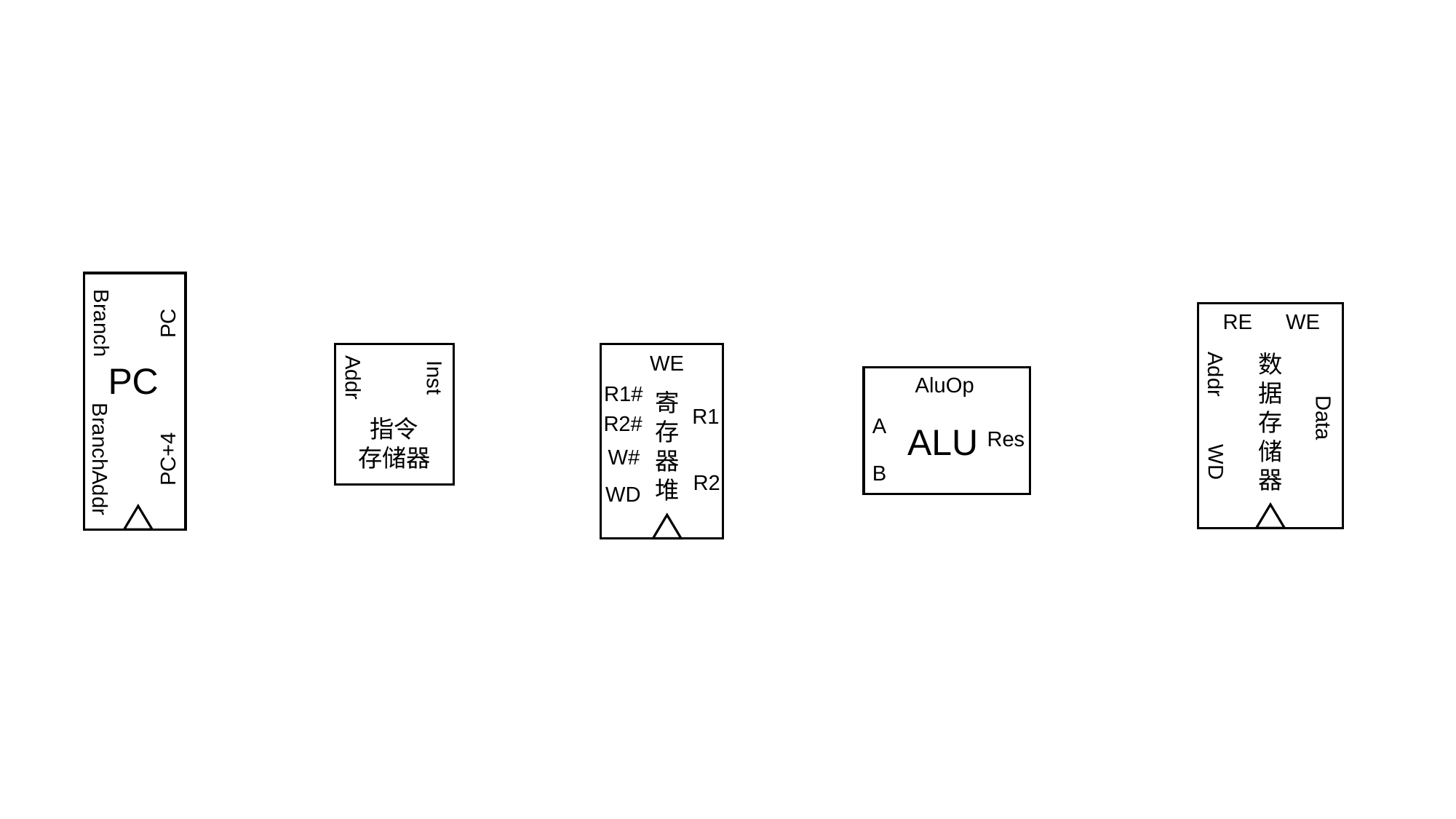

PC
Branch
PC
PC+4
BranchAddr

RE
WE

数
据
存
储
器
Addr
Data
WD

Inst
Addr
指令
存储器

WE
R1#
寄
存
器
堆
R1
R2#
W#
R2
WD

AluOp

A
ALU
Res
B